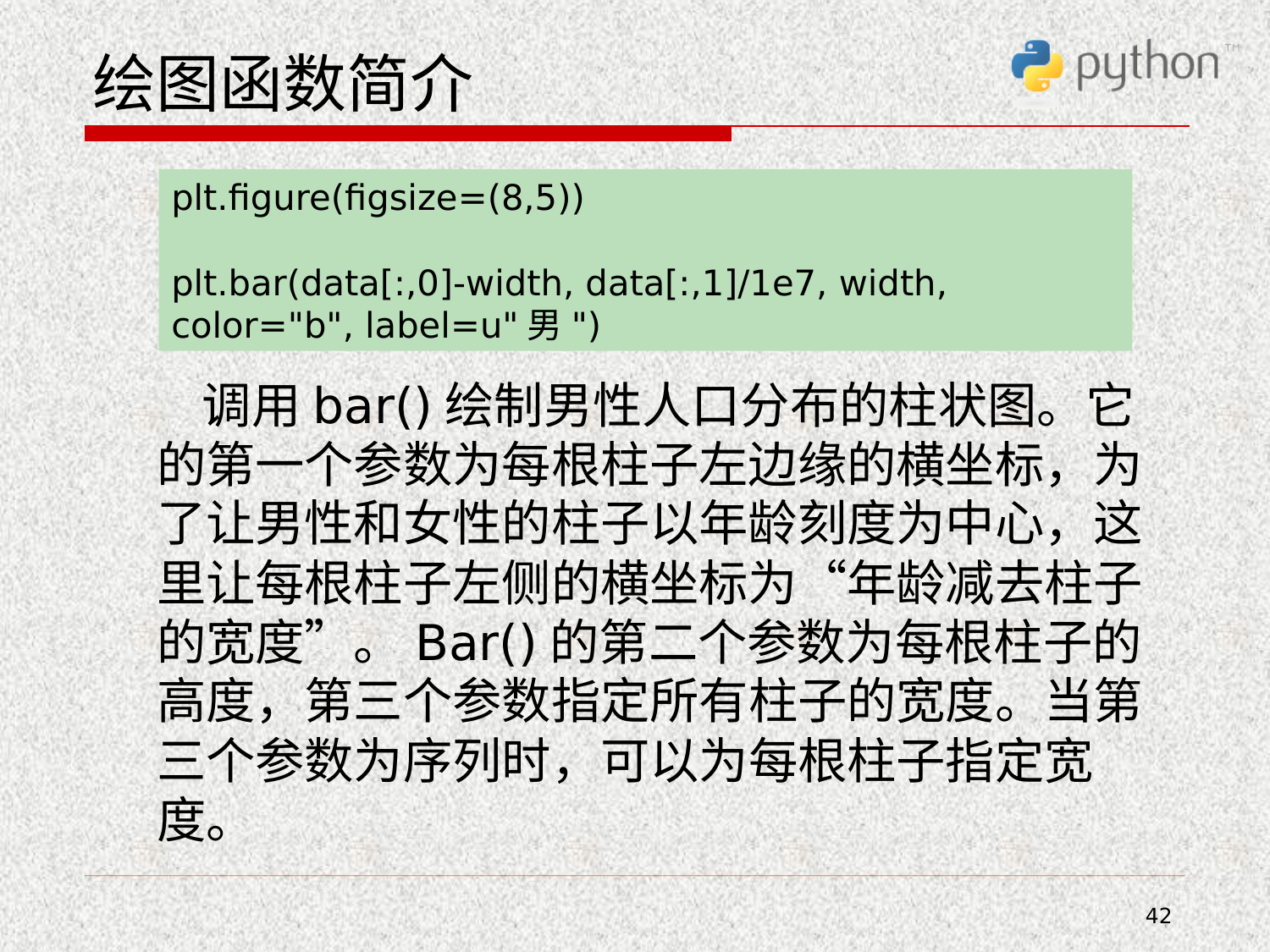

# 绘图函数简介

         调用bar()绘制男性人口分布的柱状图。它的第一个参数为每根柱子左边缘的横坐标，为 了让男性和女性的柱子以年龄刻度为中心，这里让每根柱子左侧的横坐标为“年龄减去柱子的宽度”。Bar()的第二个参数为每根柱子的高度，第三个参数指定所有柱子的宽度。当第三个参数为序列时，可以为每根柱子指定宽度。
plt.figure(figsize=(8,5))

plt.bar(data[:,0]-width, data[:,1]/1e7, width, color="b", label=u"男")
42